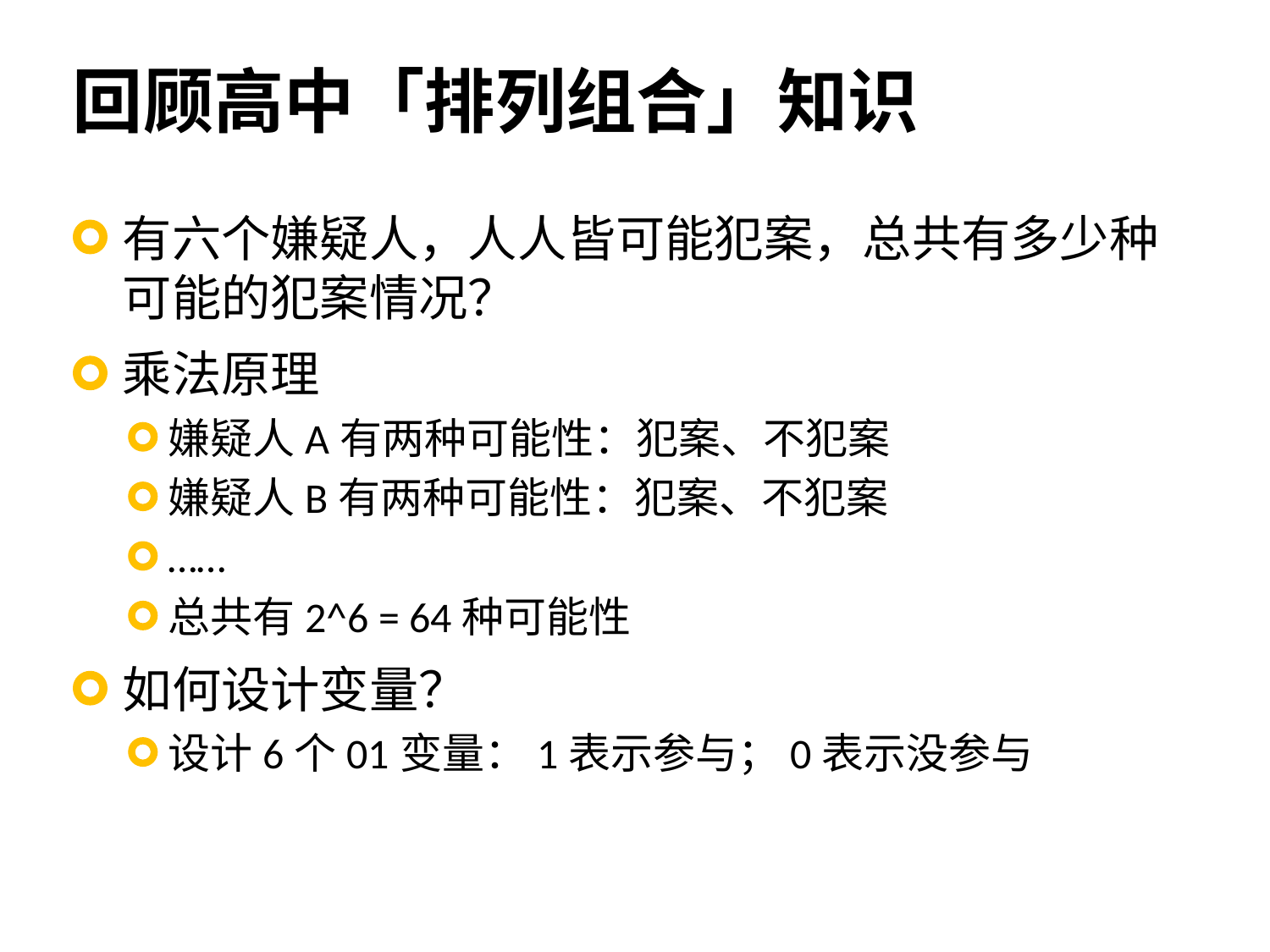

# 回顾高中「排列组合」知识
有六个嫌疑人，人人皆可能犯案，总共有多少种可能的犯案情况？
乘法原理
嫌疑人A有两种可能性：犯案、不犯案
嫌疑人B有两种可能性：犯案、不犯案
……
总共有2^6 = 64种可能性
如何设计变量？
设计6个01变量：1表示参与；0表示没参与